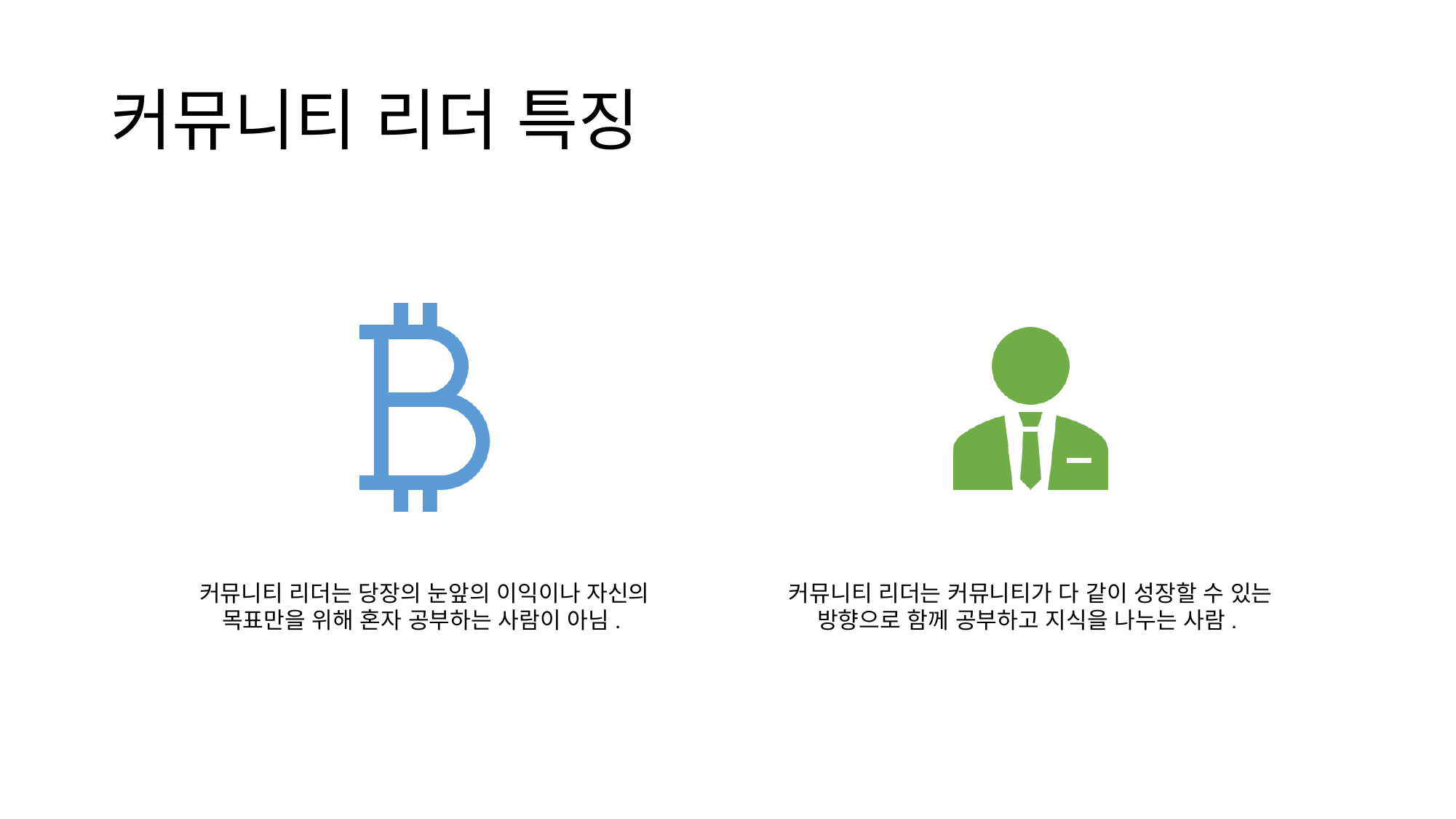

# 커뮤니티 리더 특징
커뮤니티 리더는 당장의 눈앞의 이익이나 자신의 목표만을 위해 혼자 공부하는 사람이 아님.
커뮤니티 리더는 커뮤니티가 다 같이 성장할 수 있는 방향으로 함께 공부하고 지식을 나누는 사람.